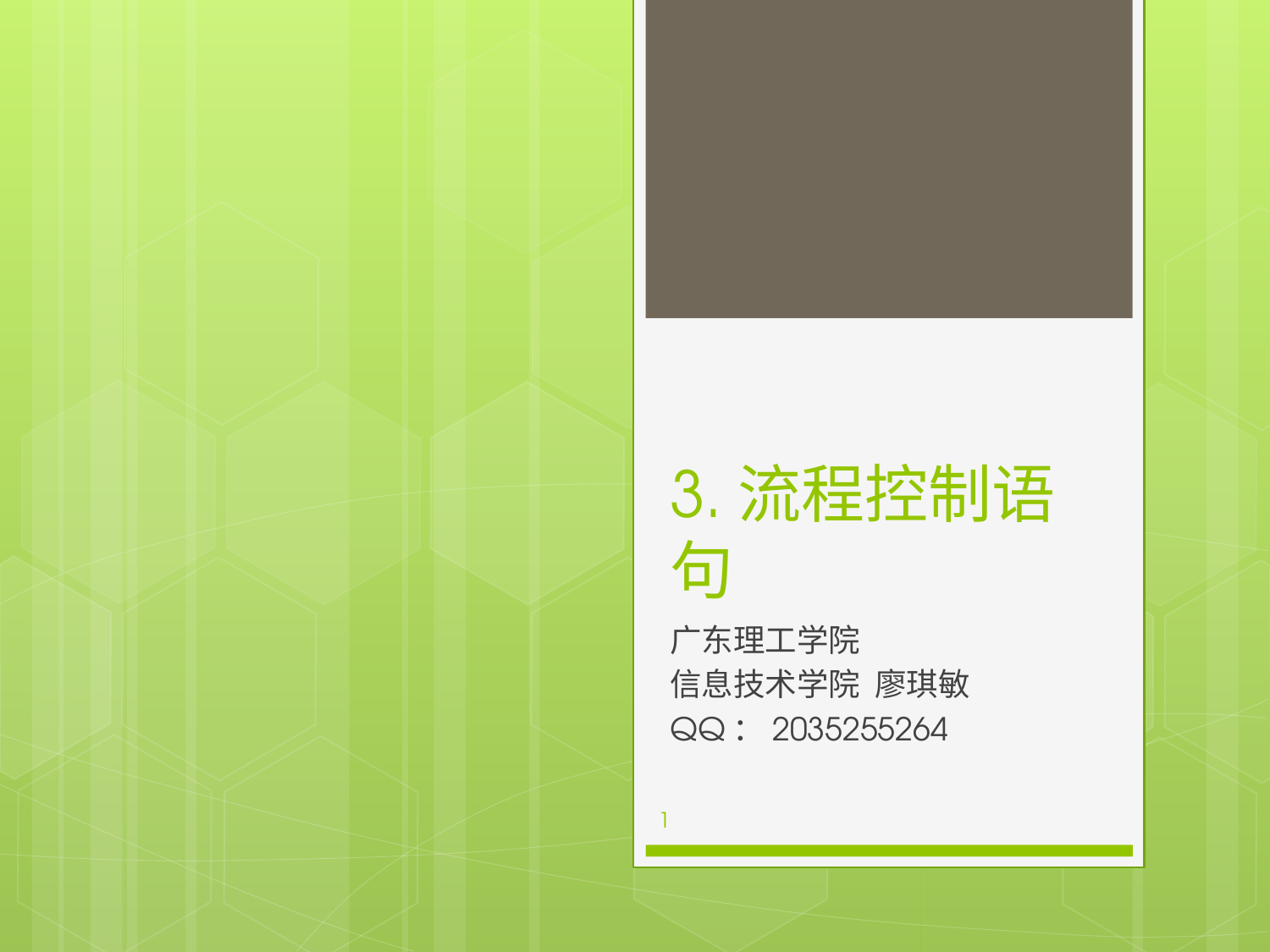

# 3.流程控制语句
广东理工学院
信息技术学院  廖琪敏
QQ：2035255264
1